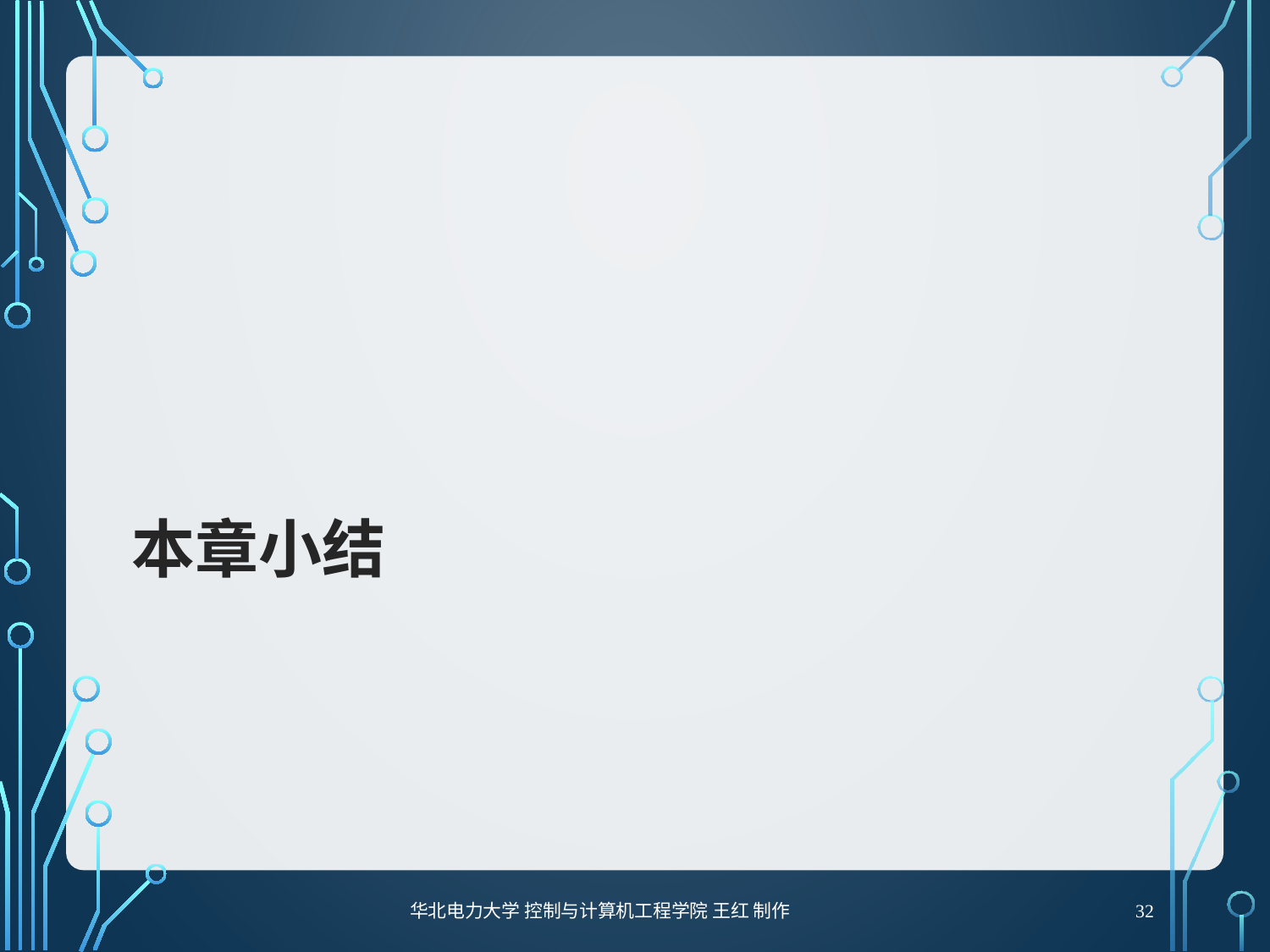

# 本章小结

华北电力大学 控制与计算机工程学院 王红 制作
32